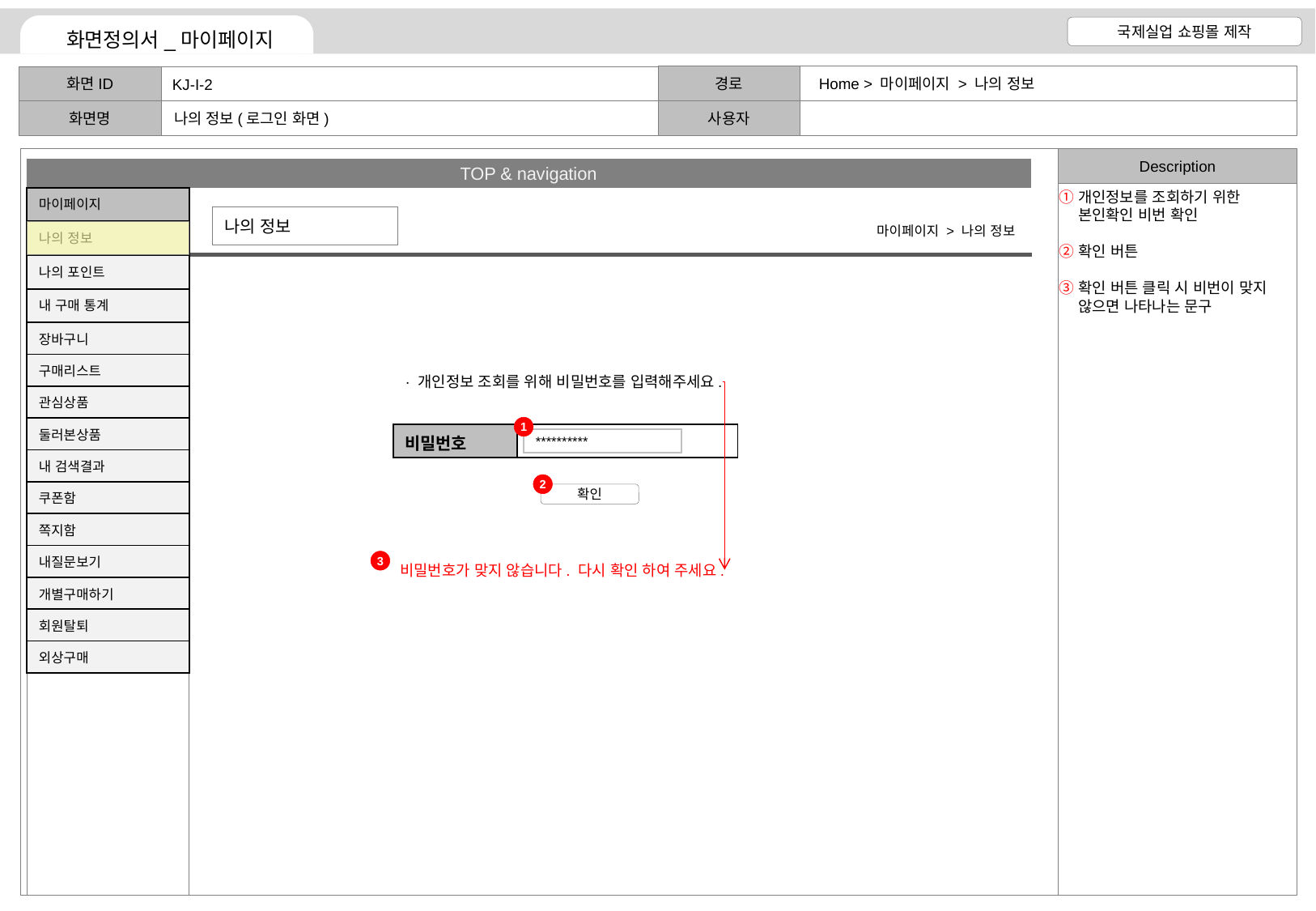

Home > 마이페이지 > 나의 정보
KJ-I-2
나의 정보(로그인 화면)
개인정보를 조회하기 위한 본인확인 비번 확인

확인 버튼

확인 버튼 클릭 시 비번이 맞지 않으면 나타나는 문구
나의 정보
마이페이지 > 나의 정보

· 개인정보 조회를 위해 비밀번호를 입력해주세요.
1
| 비밀번호 |  |
| --- | --- |
**********
2
확인
3
비밀번호가 맞지 않습니다. 다시 확인 하여 주세요.